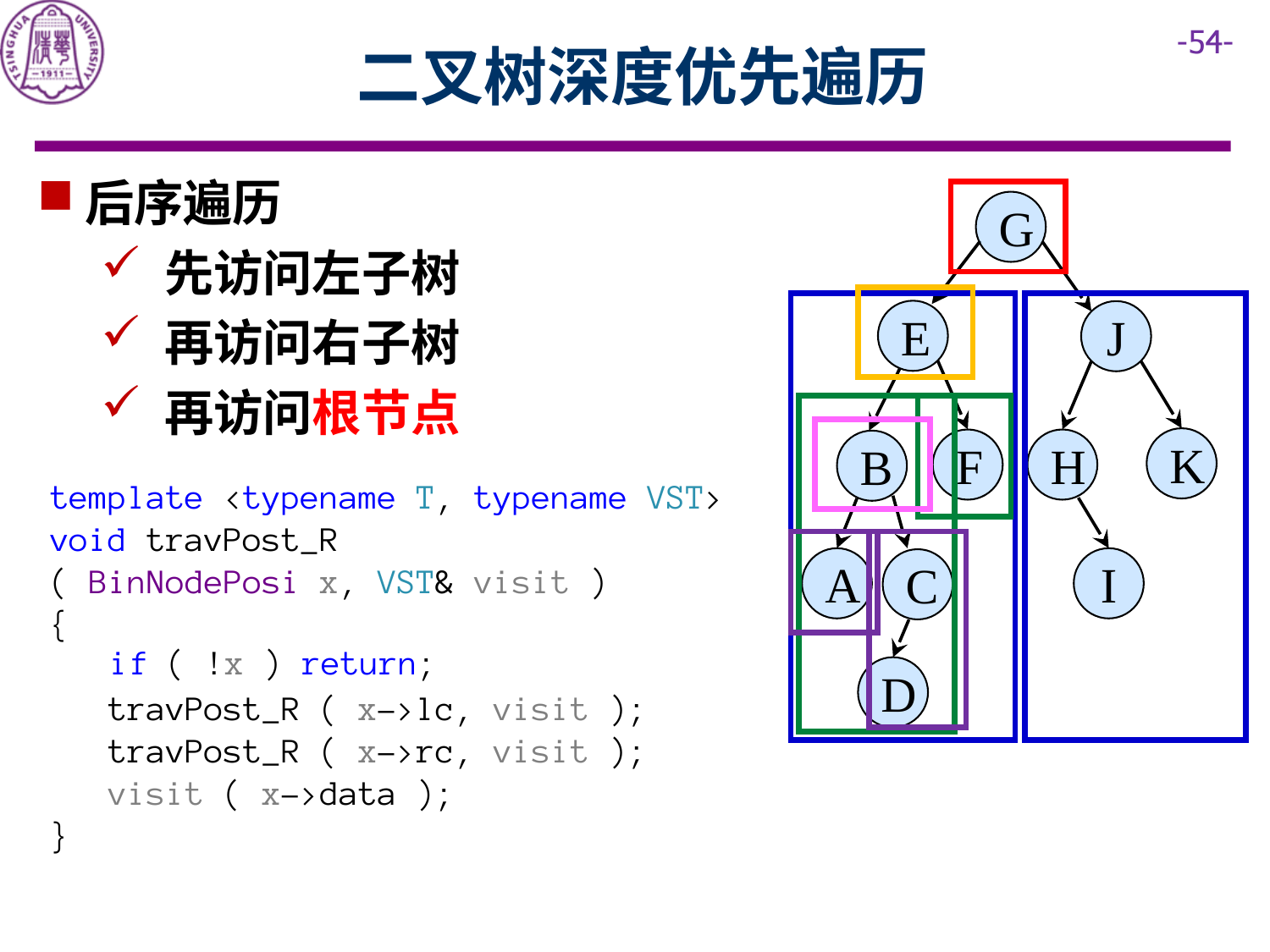

# 二叉树深度优先遍历
后序遍历
先访问左子树
再访问右子树
再访问根节点

G

E
J

K
F
H
B
template <typename T, typename VST> void travPost_R
( BinNodePosi x, VST& visit )
{

   travPost_R ( x->lc, visit );
   travPost_R ( x->rc, visit );
   visit ( x->data );
}

A
I
C
 if ( !x ) return;
D